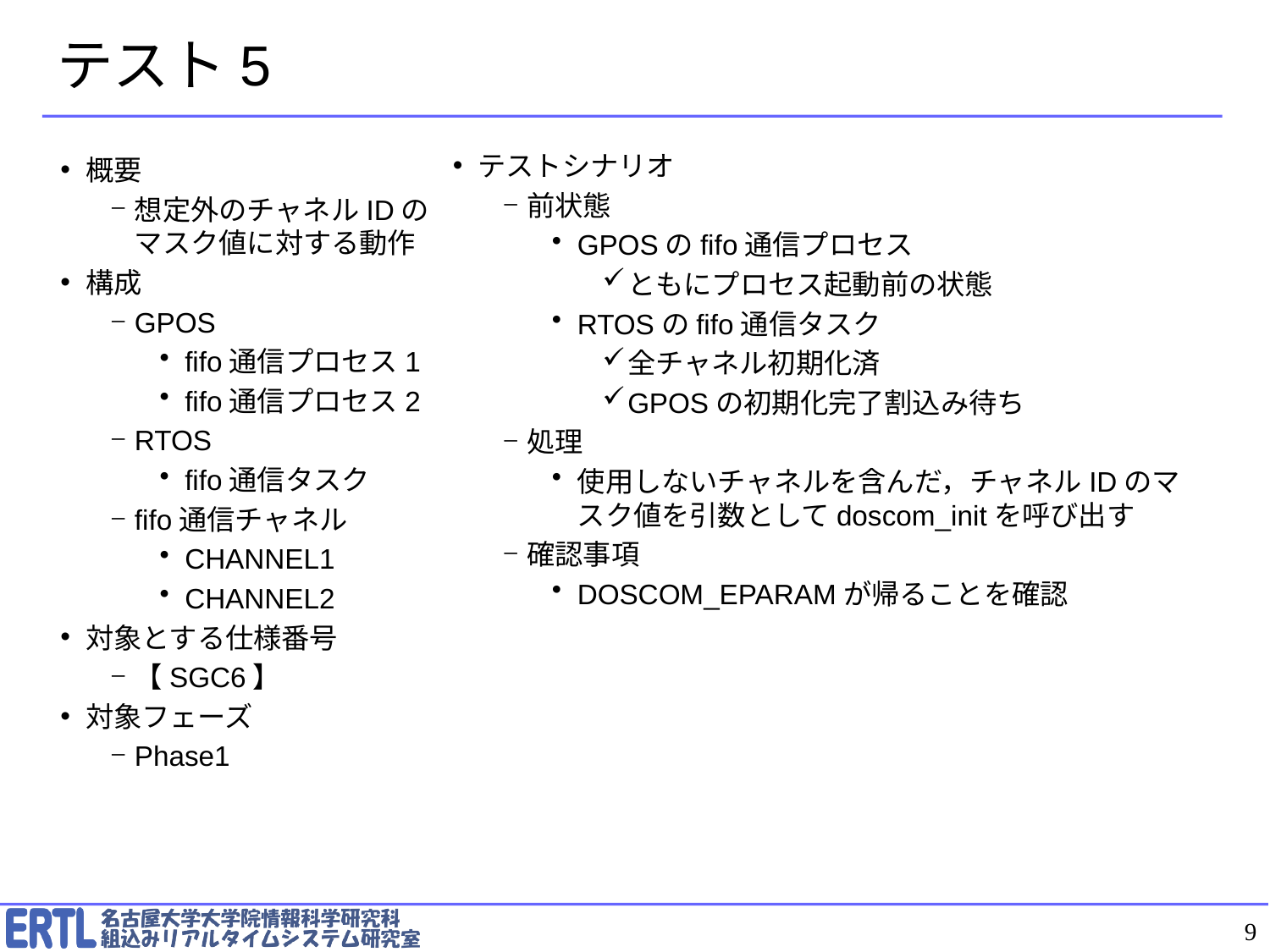

# テスト5
テストシナリオ
前状態
GPOSのfifo通信プロセス
ともにプロセス起動前の状態
RTOSのfifo通信タスク
全チャネル初期化済
GPOSの初期化完了割込み待ち
処理
使用しないチャネルを含んだ，チャネルIDのマスク値を引数としてdoscom_initを呼び出す
確認事項
DOSCOM_EPARAMが帰ることを確認
概要
想定外のチャネルIDのマスク値に対する動作
構成
GPOS
fifo通信プロセス1
fifo通信プロセス2
RTOS
fifo通信タスク
fifo通信チャネル
CHANNEL1
CHANNEL2
対象とする仕様番号
【SGC6】
対象フェーズ
Phase1
9